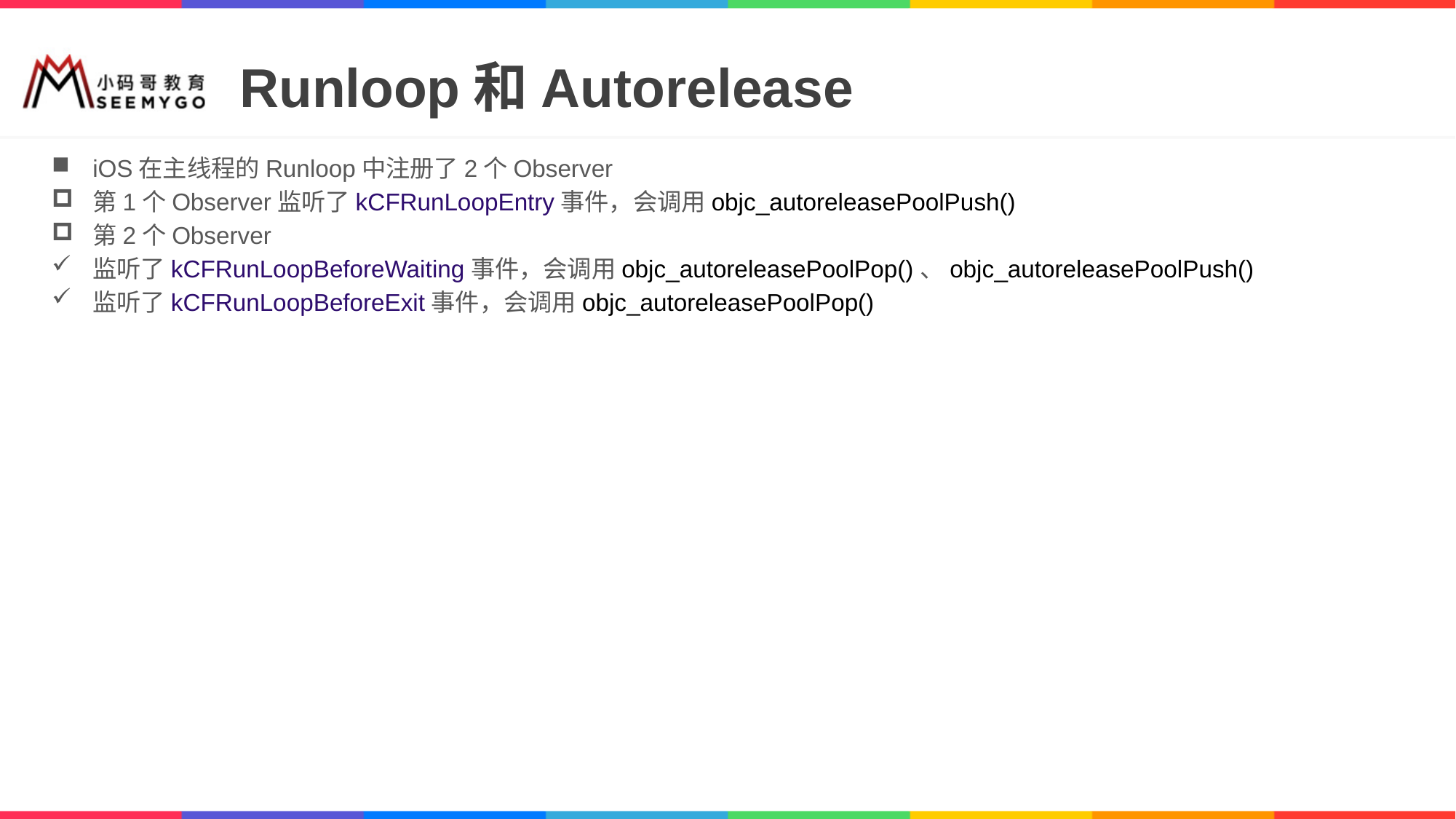

# Runloop和Autorelease
iOS在主线程的Runloop中注册了2个Observer
第1个Observer监听了kCFRunLoopEntry事件，会调用objc_autoreleasePoolPush()
第2个Observer
监听了kCFRunLoopBeforeWaiting事件，会调用objc_autoreleasePoolPop()、objc_autoreleasePoolPush()
监听了kCFRunLoopBeforeExit事件，会调用objc_autoreleasePoolPop()